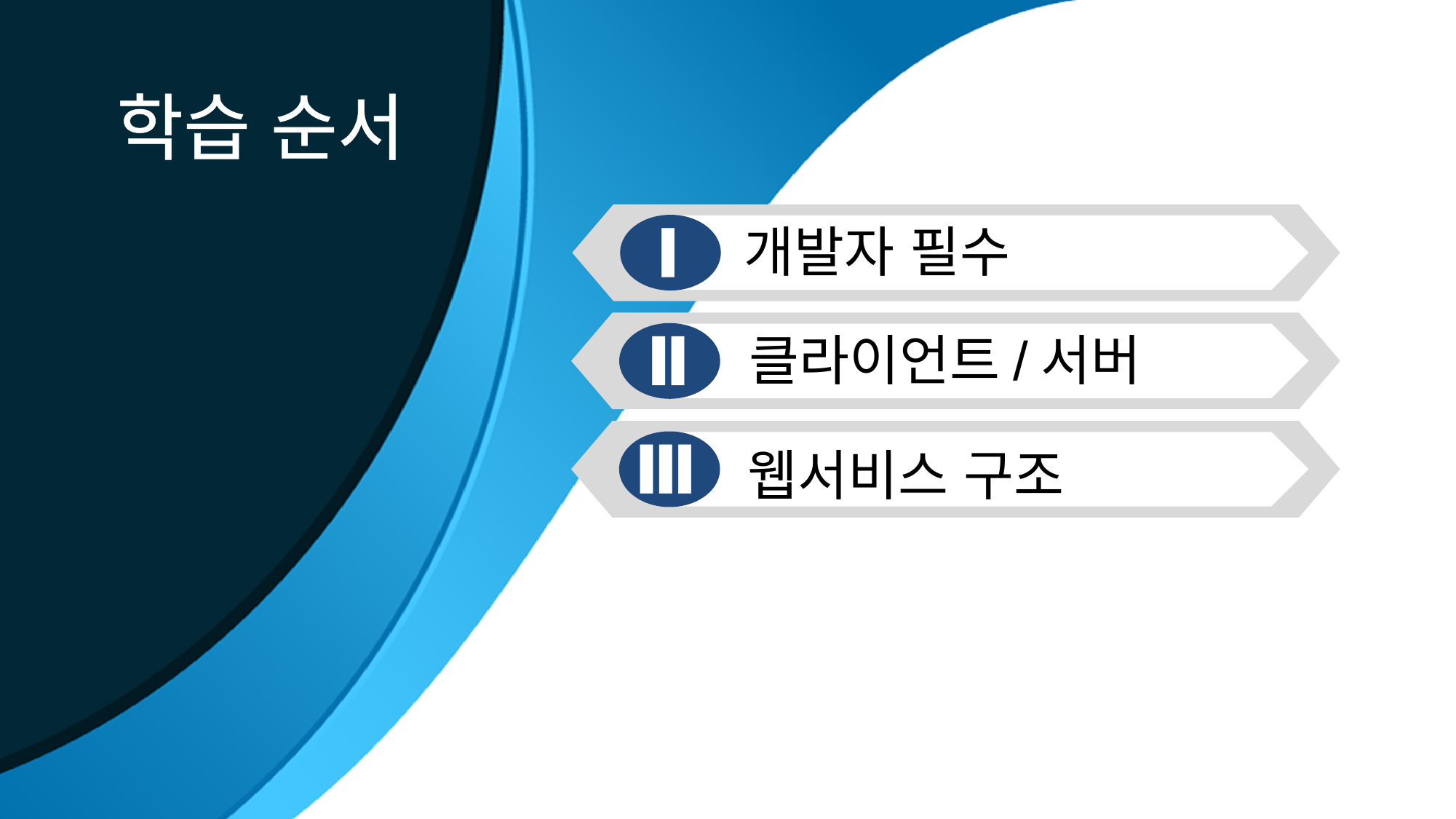

학습 순서
Ⅰ
개발자 필수

Ⅱ
클라이언트/서버

Ⅲ

웹서비스 구조